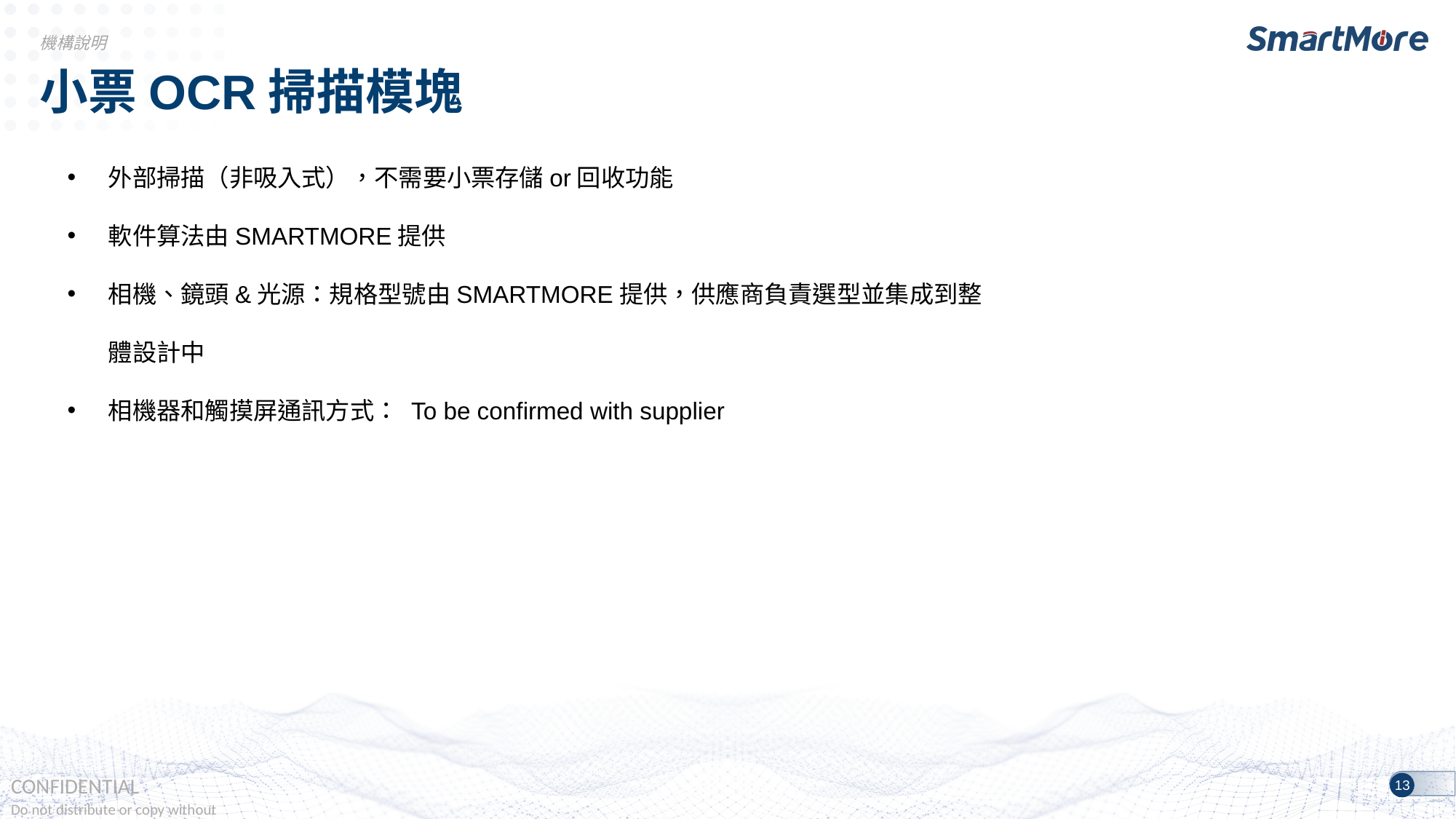

機構說明
小票OCR掃描模塊
外部掃描（非吸入式），不需要小票存儲or回收功能
軟件算法由SMARTMORE提供
相機、鏡頭&光源：規格型號由SMARTMORE提供，供應商負責選型並集成到整體設計中
相機器和觸摸屏通訊方式： To be confirmed with supplier